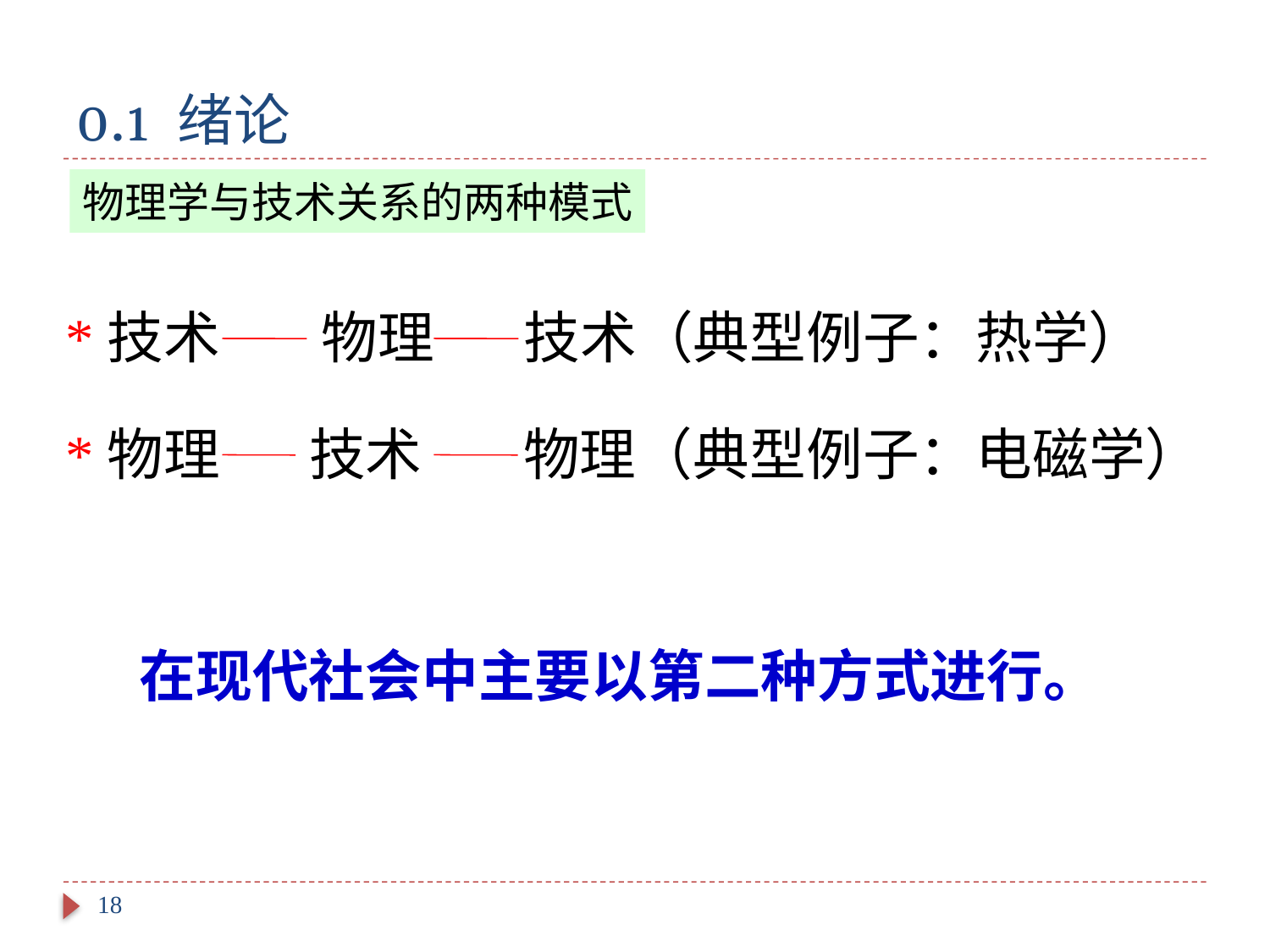

# 0.1 绪论
物理学与技术关系的两种模式
*技术        物理       技术（典型例子：热学）

*物理       技术        物理（典型例子：电磁学）

在现代社会中主要以第二种方式进行。
18